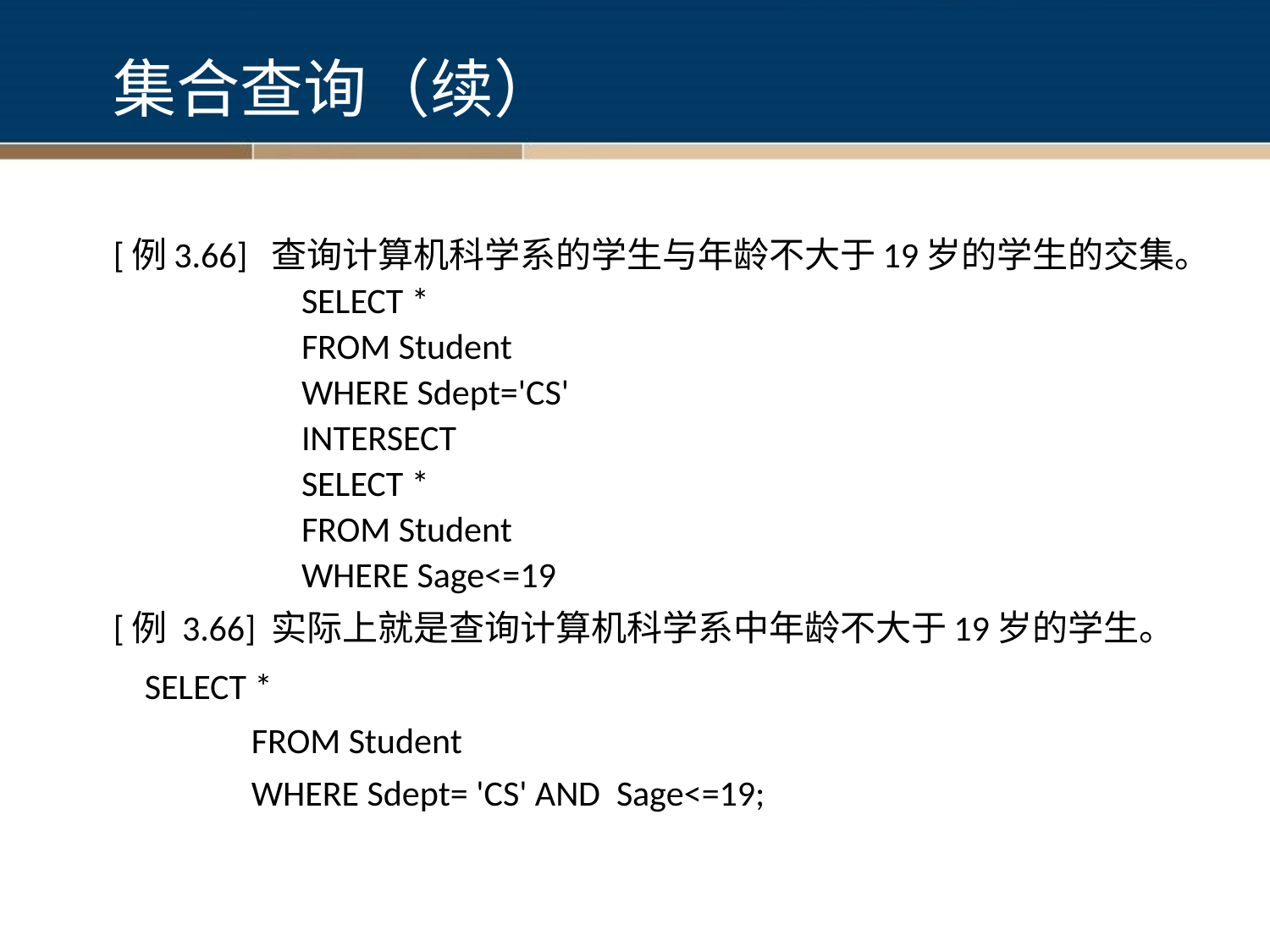

集合查询（续）
[例3.66]  查询计算机科学系的学生与年龄不大于19岁的学生的交集。
SELECT *
FROM Student
WHERE Sdept='CS'
INTERSECT
SELECT *
FROM Student
WHERE Sage<=19
[例 3.66] 实际上就是查询计算机科学系中年龄不大于19岁的学生。
		SELECT *
        	FROM Student
        	WHERE Sdept= 'CS' AND  Sage<=19;